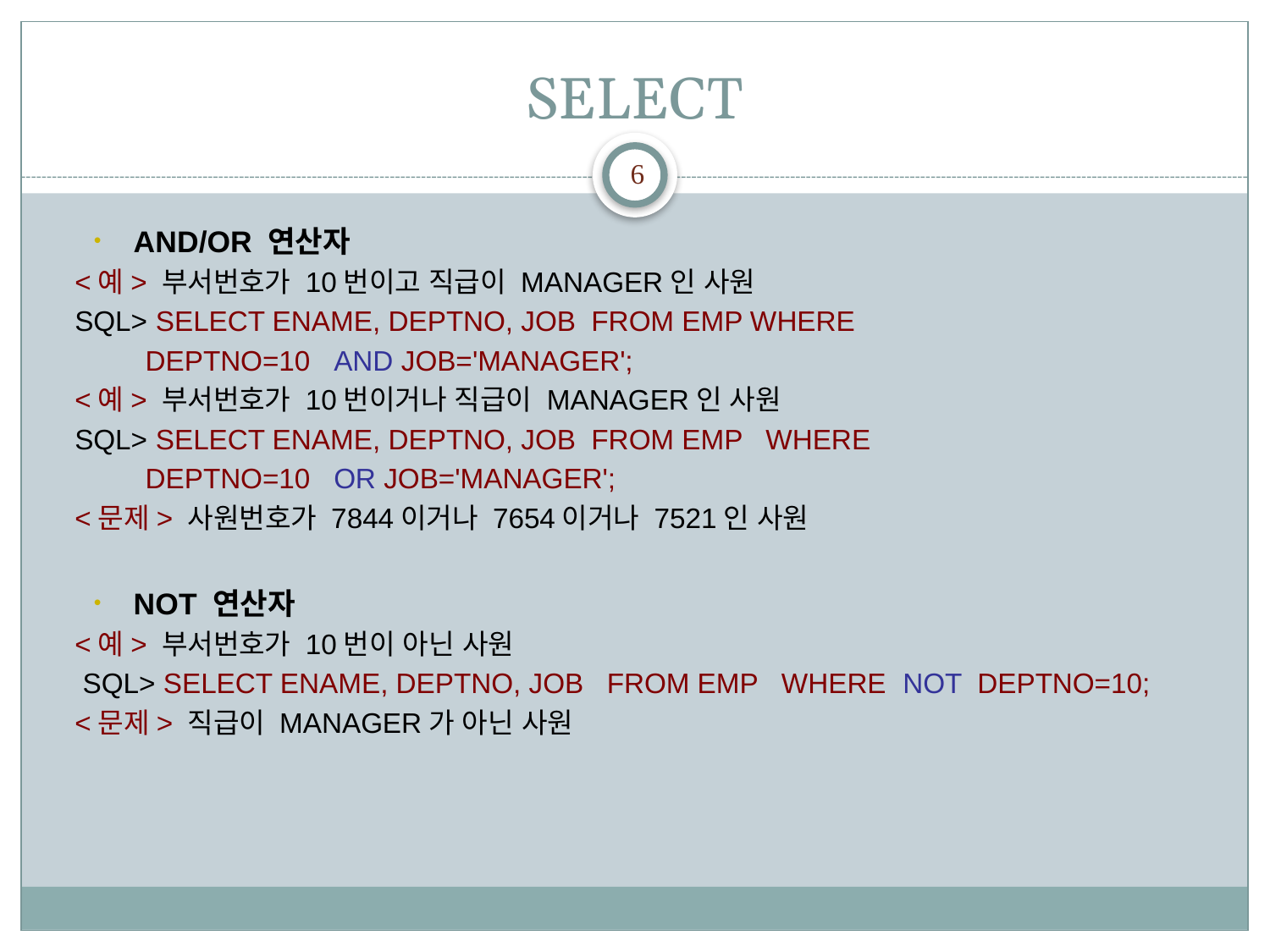

# SELECT
6
AND/OR 연산자
<예> 부서번호가 10번이고 직급이 MANAGER인 사원
SQL> SELECT ENAME, DEPTNO, JOB  FROM EMP WHERE
         DEPTNO=10   AND JOB='MANAGER';
<예> 부서번호가 10번이거나 직급이 MANAGER인 사원
SQL> SELECT ENAME, DEPTNO, JOB  FROM EMP   WHERE
         DEPTNO=10   OR JOB='MANAGER';
<문제> 사원번호가 7844이거나 7654이거나 7521인 사원

NOT 연산자
<예> 부서번호가 10번이 아닌 사원
 SQL> SELECT ENAME, DEPTNO, JOB   FROM EMP   WHERE  NOT  DEPTNO=10;
<문제> 직급이 MANAGER가 아닌 사원